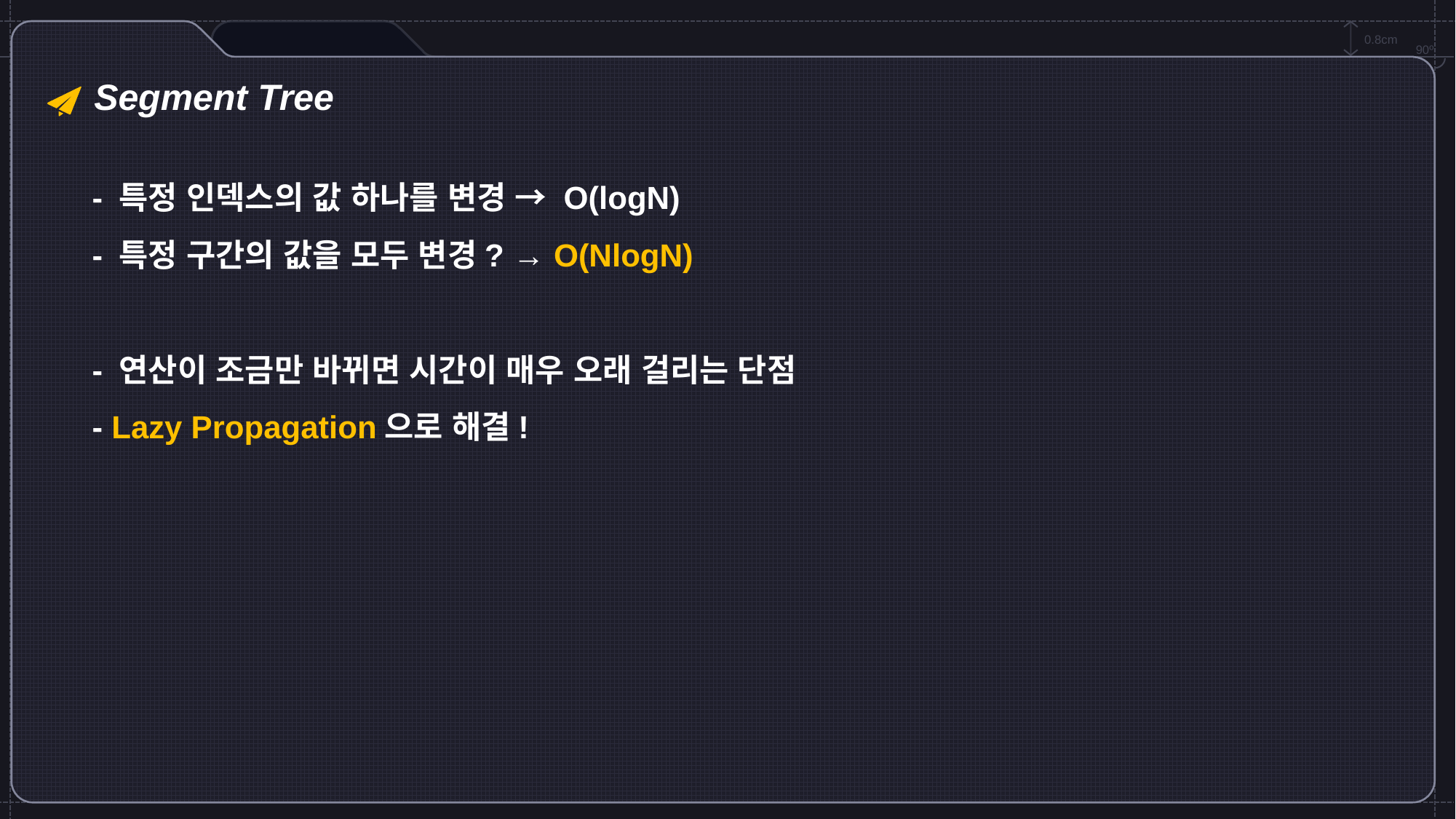

0.8cm
90º

Segment Tree

- 특정 인덱스의 값 하나를 변경 → O(logN)
- 특정 구간의 값을 모두 변경? → O(NlogN)

- 연산이 조금만 바뀌면 시간이 매우 오래 걸리는 단점
- Lazy Propagation으로 해결!